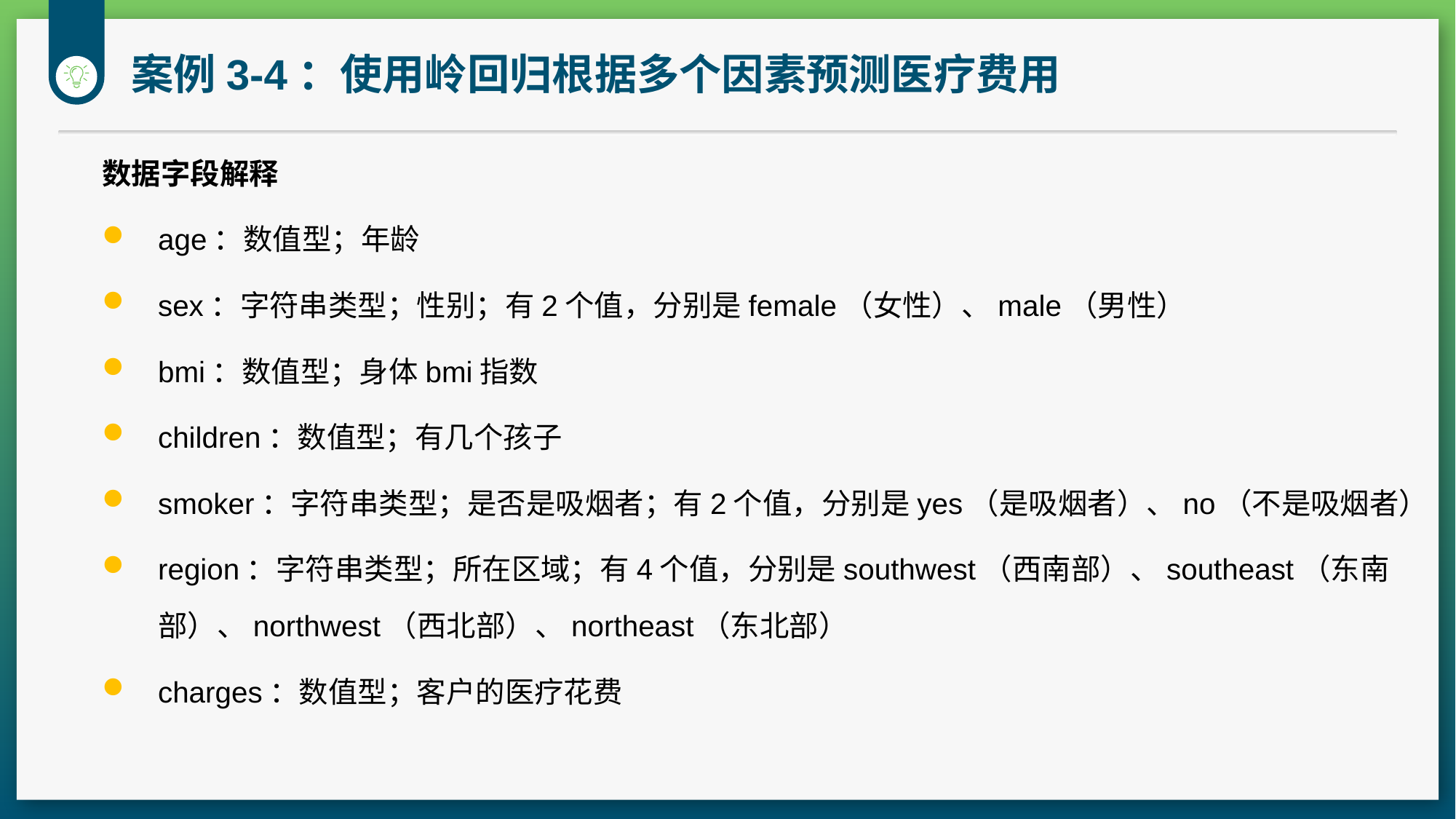

案例3-4：使用岭回归根据多个因素预测医疗费用

数据字段解释
age：数值型；年龄
sex：字符串类型；性别；有2个值，分别是female（女性）、male（男性）
bmi：数值型；身体bmi指数
children：数值型；有几个孩子
smoker：字符串类型；是否是吸烟者；有2个值，分别是yes（是吸烟者）、no（不是吸烟者）
region：字符串类型；所在区域；有4个值，分别是southwest（西南部）、southeast（东南部）、northwest（西北部）、northeast（东北部）
charges：数值型；客户的医疗花费